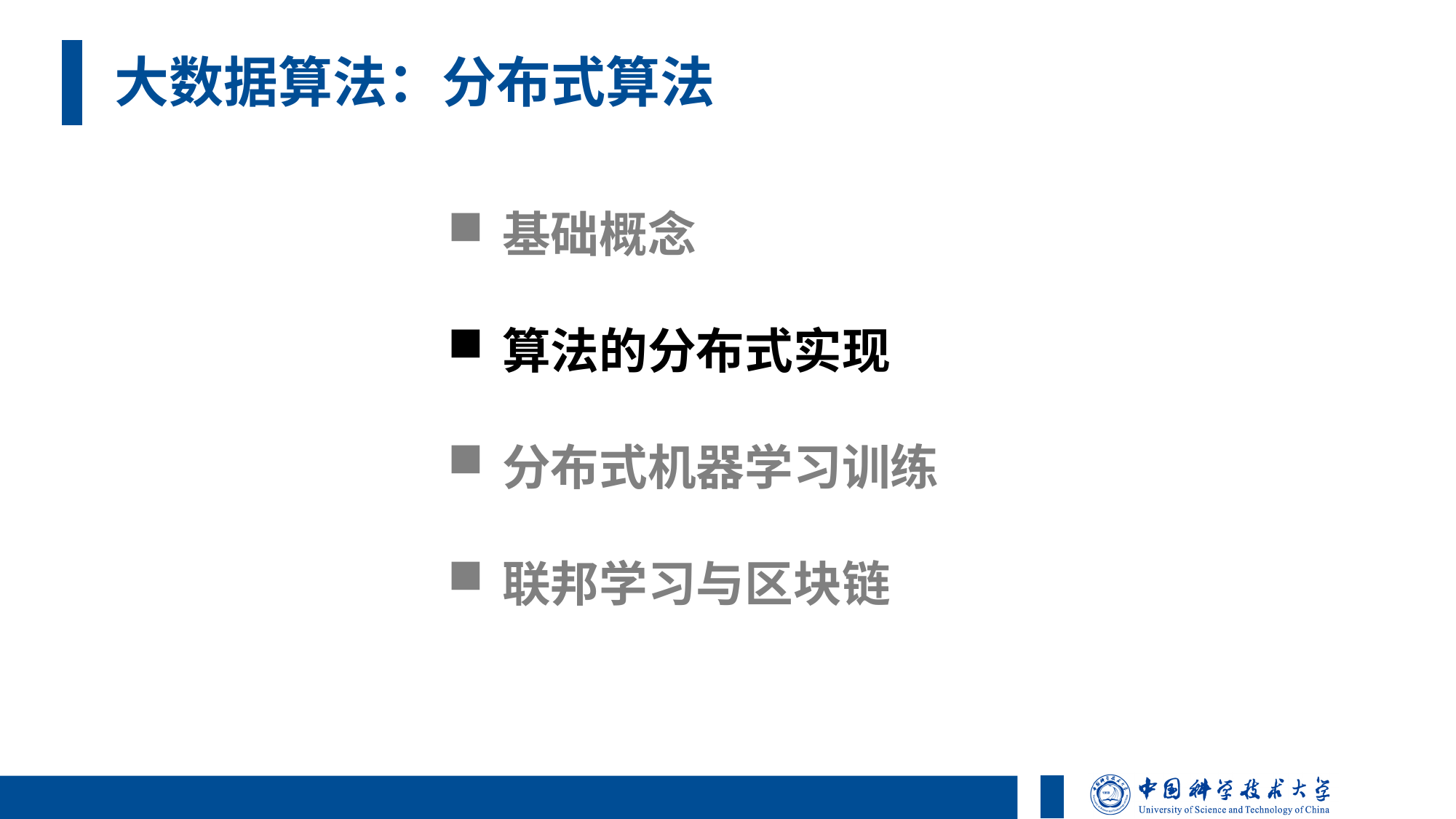

大数据算法：分布式算法

基础概念
算法的分布式实现
分布式机器学习训练
联邦学习与区块链